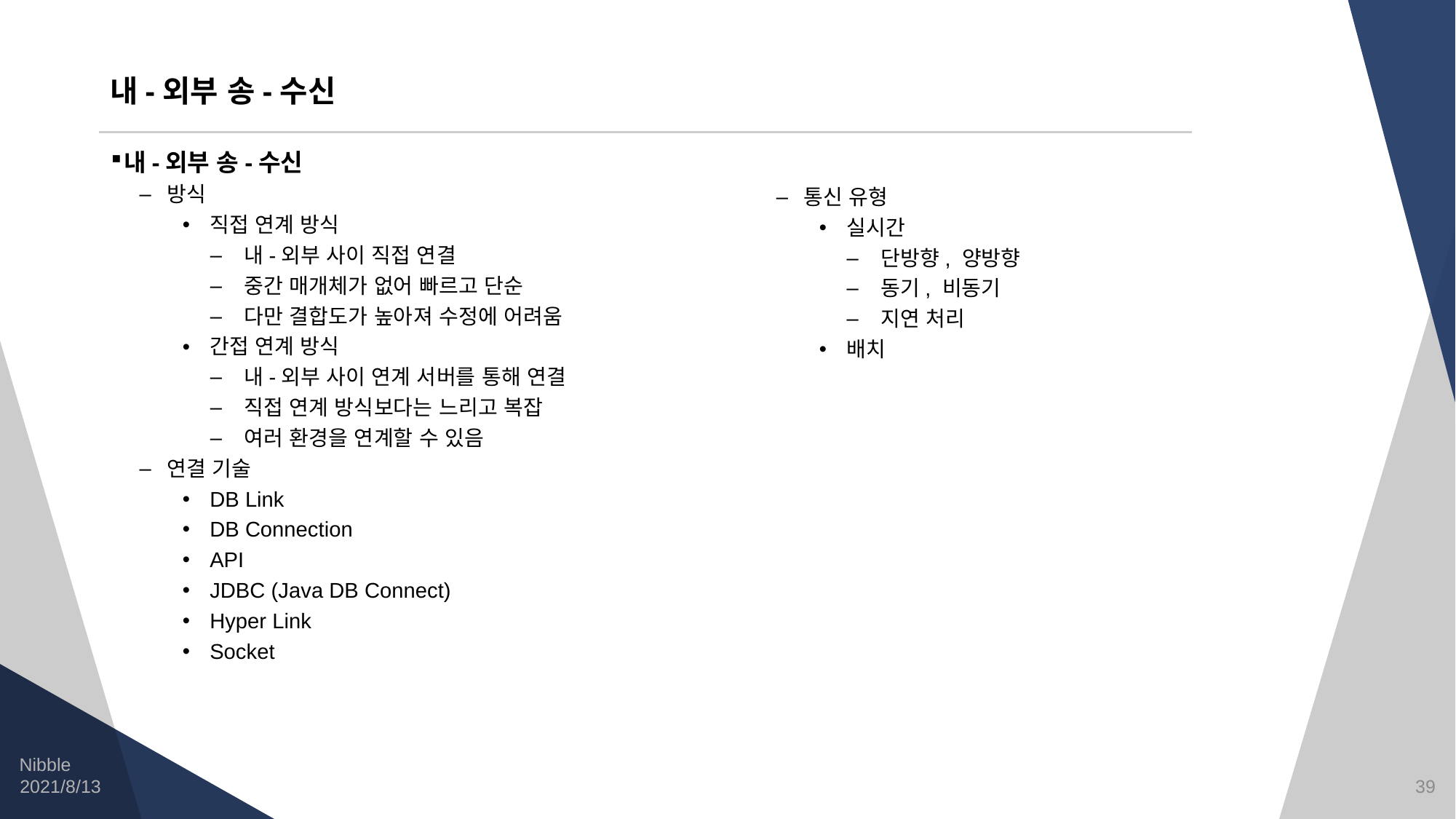

# 내-외부 송-수신

통신 유형
실시간
단방향, 양방향
동기, 비동기
지연 처리
배치
내-외부 송-수신
방식
직접 연계 방식
내-외부 사이 직접 연결
중간 매개체가 없어 빠르고 단순
다만 결합도가 높아져 수정에 어려움
간접 연계 방식
내-외부 사이 연계 서버를 통해 연결
직접 연계 방식보다는 느리고 복잡
여러 환경을 연계할 수 있음
연결 기술
DB Link
DB Connection
API
JDBC (Java DB Connect)
Hyper Link
Socket
Nibble
2021/8/13
39